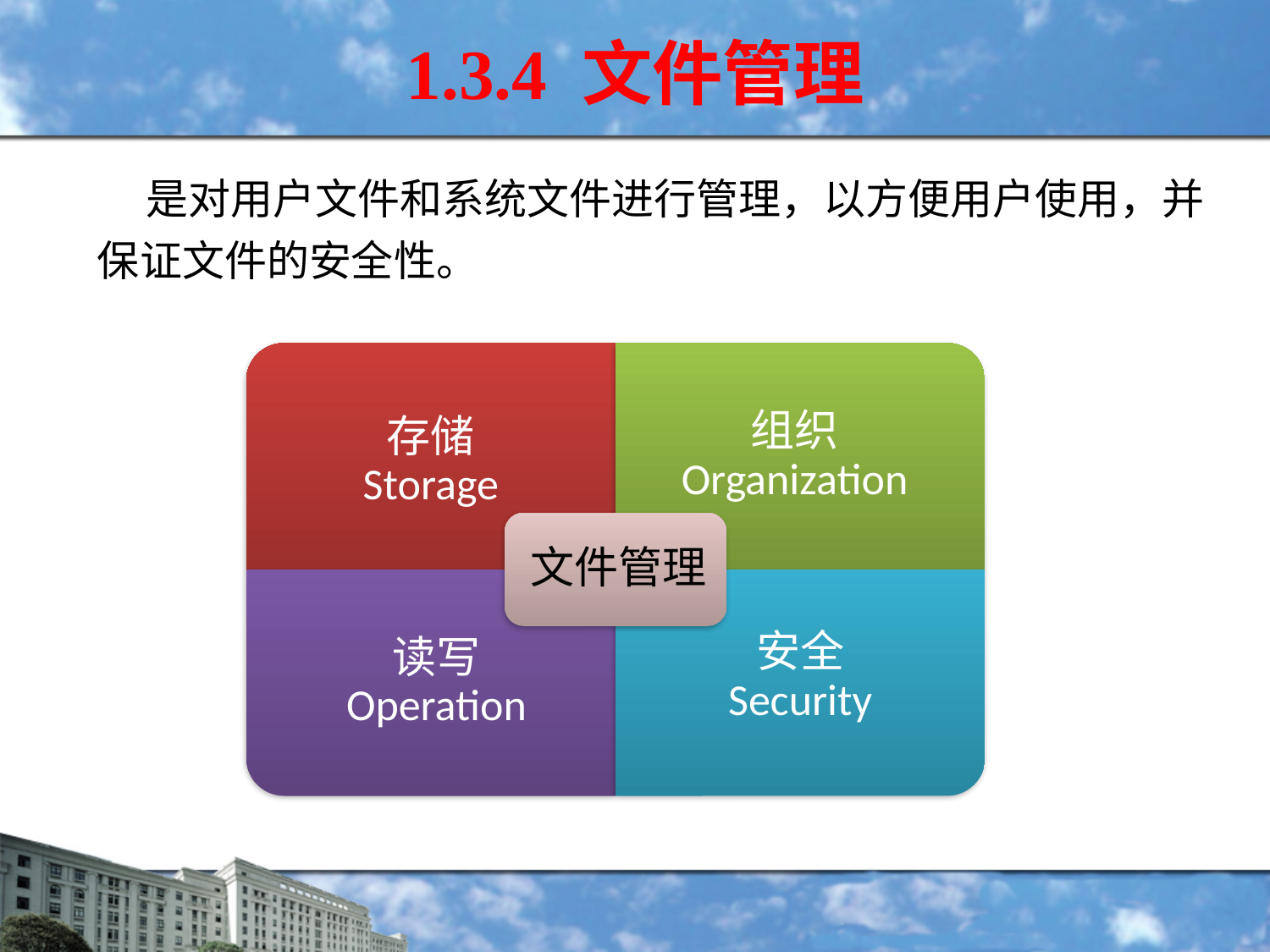

# 1.3.4 文件管理
    是对用户文件和系统文件进行管理，以方便用户使用，并保证文件的安全性。
存储
Storage
组织
Organization
读写
Operation
安全
Security
文件管理